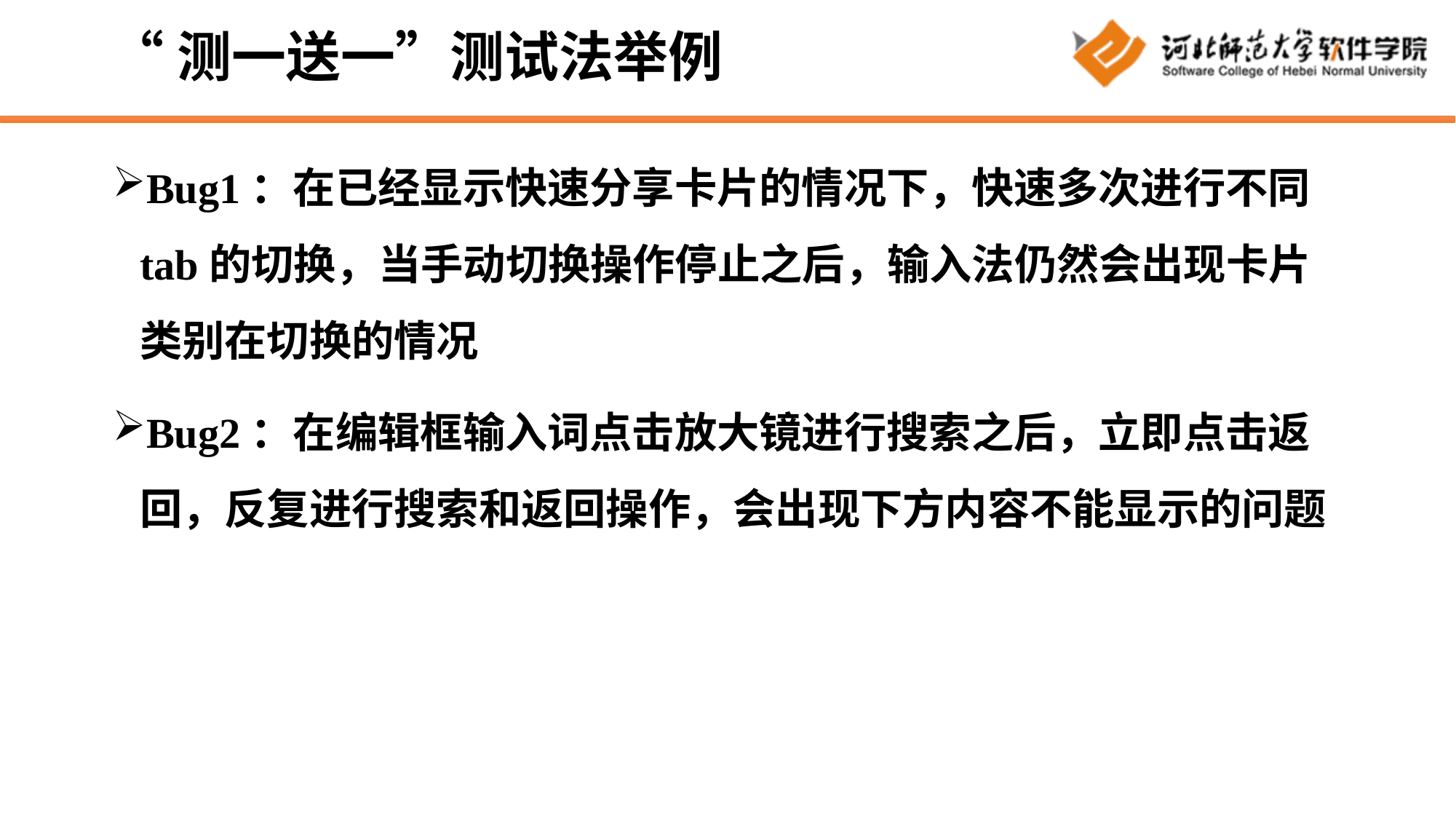

# “测一送一”测试法举例
Bug1：在已经显示快速分享卡片的情况下，快速多次进行不同tab的切换，当手动切换操作停止之后，输入法仍然会出现卡片类别在切换的情况
Bug2：在编辑框输入词点击放大镜进行搜索之后，立即点击返回，反复进行搜索和返回操作，会出现下方内容不能显示的问题